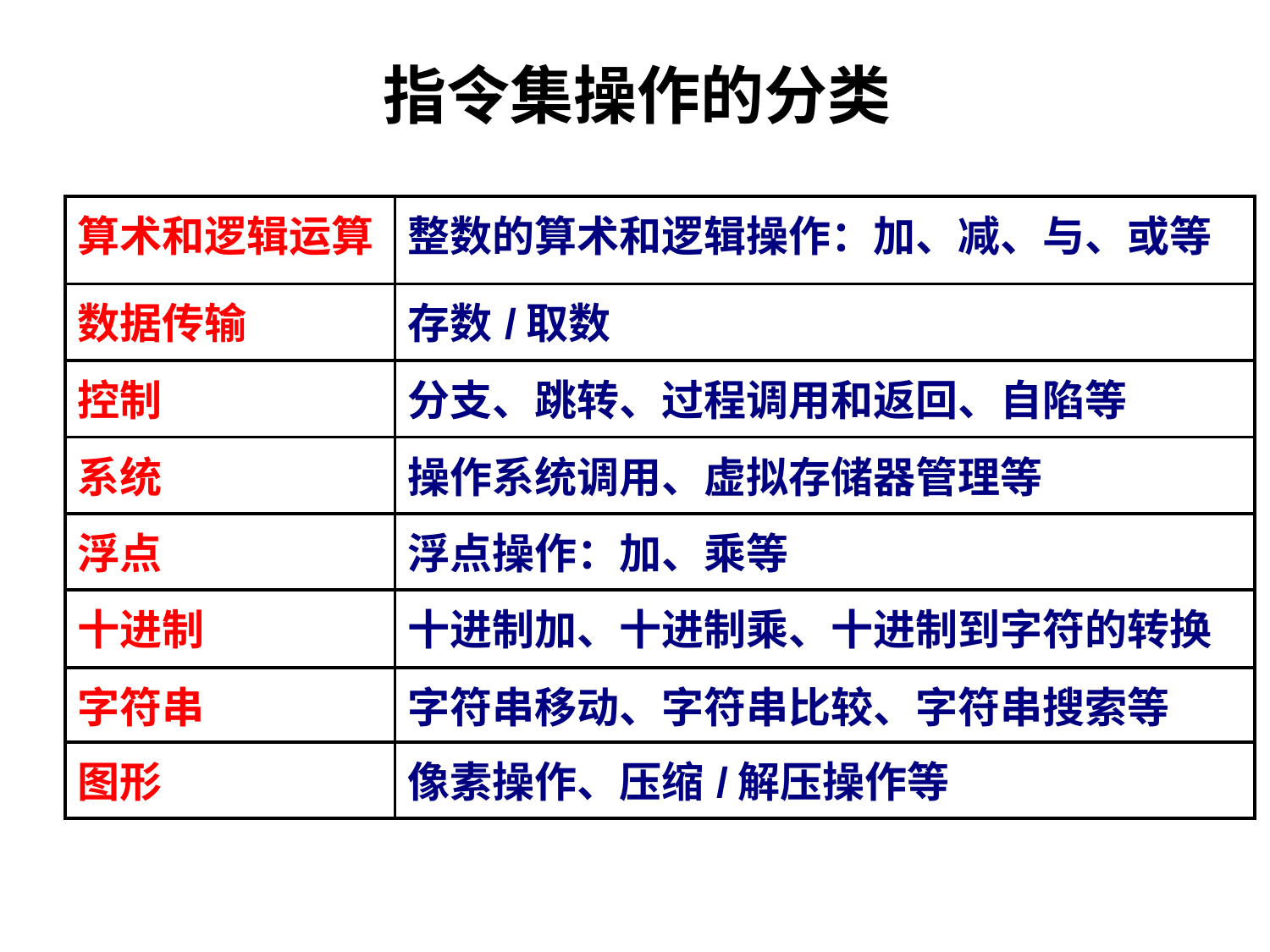

# 指令集操作的分类
| 算术和逻辑运算 | 整数的算术和逻辑操作：加、减、与、或等 |
| --- | --- |
| 数据传输 | 存数/取数 |
| 控制 | 分支、跳转、过程调用和返回、自陷等 |
| 系统 | 操作系统调用、虚拟存储器管理等 |
| 浮点 | 浮点操作：加、乘等 |
| 十进制 | 十进制加、十进制乘、十进制到字符的转换 |
| 字符串 | 字符串移动、字符串比较、字符串搜索等 |
| 图形 | 像素操作、压缩/解压操作等 |